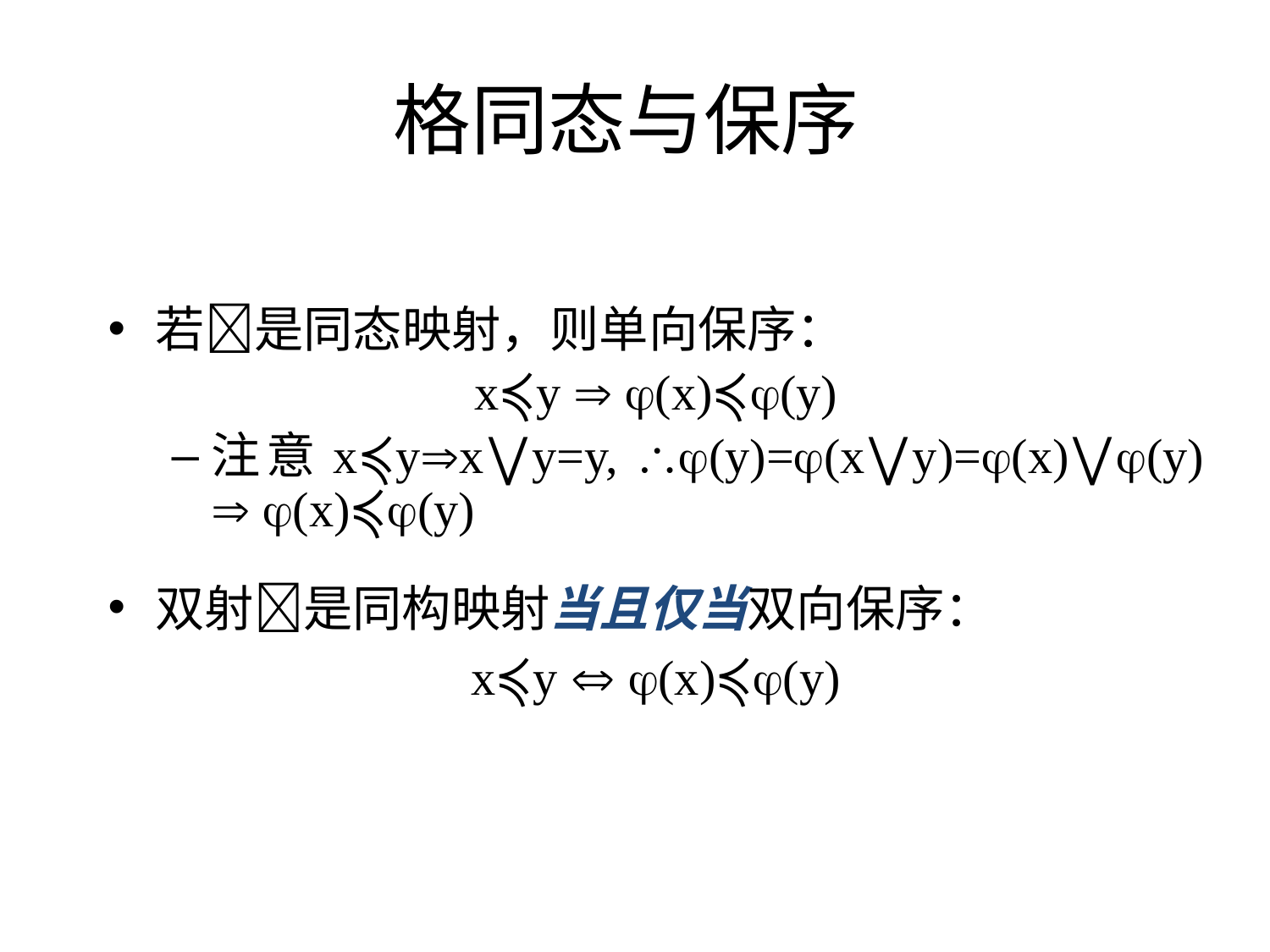

# 格同态与保序
若ϕ是同态映射，则单向保序：
x≼y ⇒ ϕ(x)≼ϕ(y)
注意x≼y⇒x⋁y=y, ∴ϕ(y)=ϕ(x⋁y)=ϕ(x)⋁ϕ(y) ⇒ ϕ(x)≼ϕ(y)
双射ϕ是同构映射当且仅当双向保序：
x≼y ⇔ ϕ(x)≼ϕ(y)